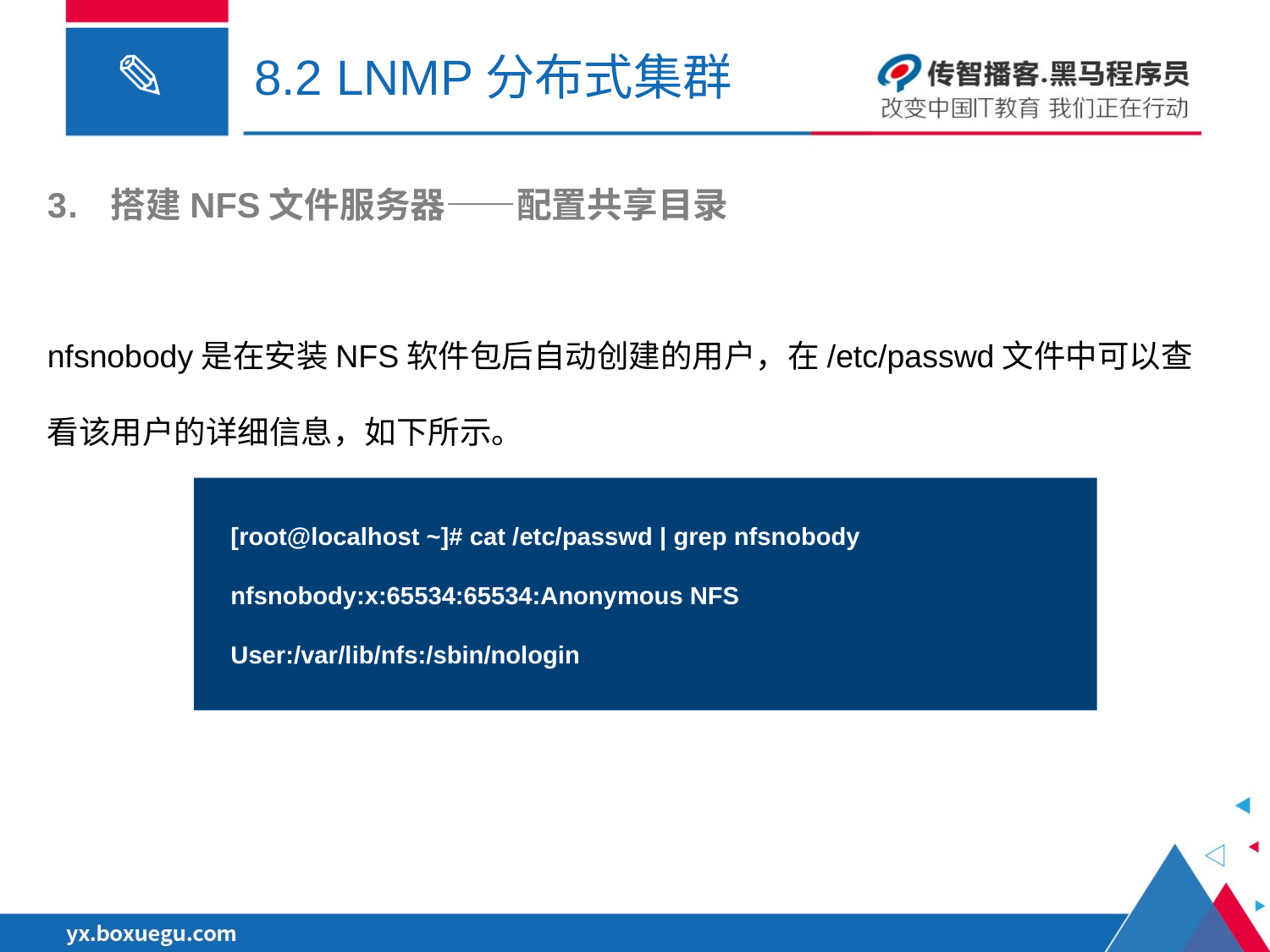

# 8.2 LNMP分布式集群
搭建NFS文件服务器——配置共享目录
nfsnobody是在安装NFS软件包后自动创建的用户，在/etc/passwd文件中可以查看该用户的详细信息，如下所示。

[root@localhost ~]# cat /etc/passwd | grep nfsnobody
nfsnobody:x:65534:65534:Anonymous NFS User:/var/lib/nfs:/sbin/nologin